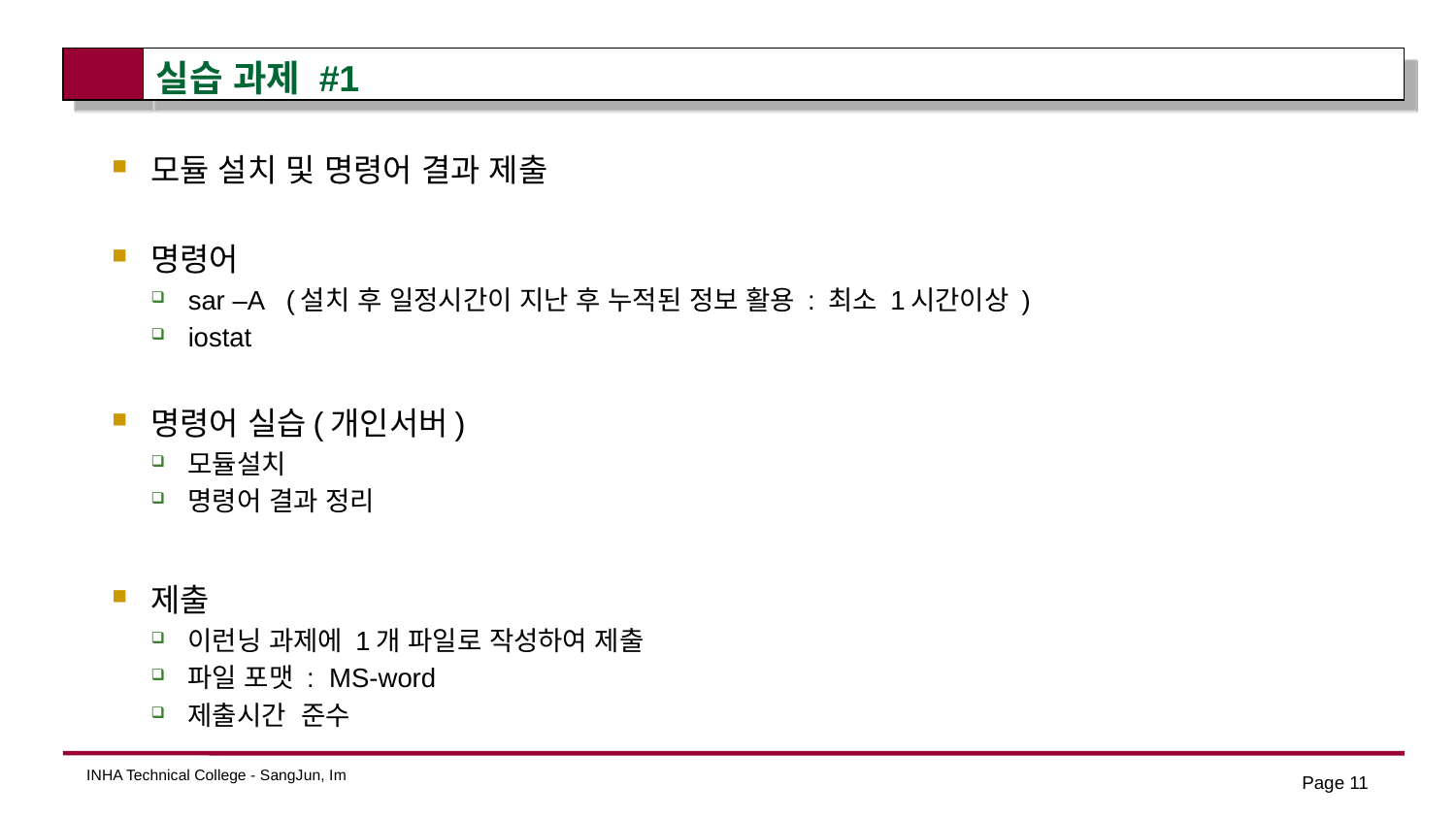

# 실습 과제 #1
모듈 설치 및 명령어 결과 제출

명령어
sar –A   (설치 후 일정시간이 지난 후 누적된 정보 활용 : 최소 1시간이상 )
iostat

명령어 실습(개인서버)
모듈설치
명령어 결과 정리

제출
이런닝 과제에 1개 파일로 작성하여 제출
파일 포맷 :  MS-word
제출시간  준수

Page 11